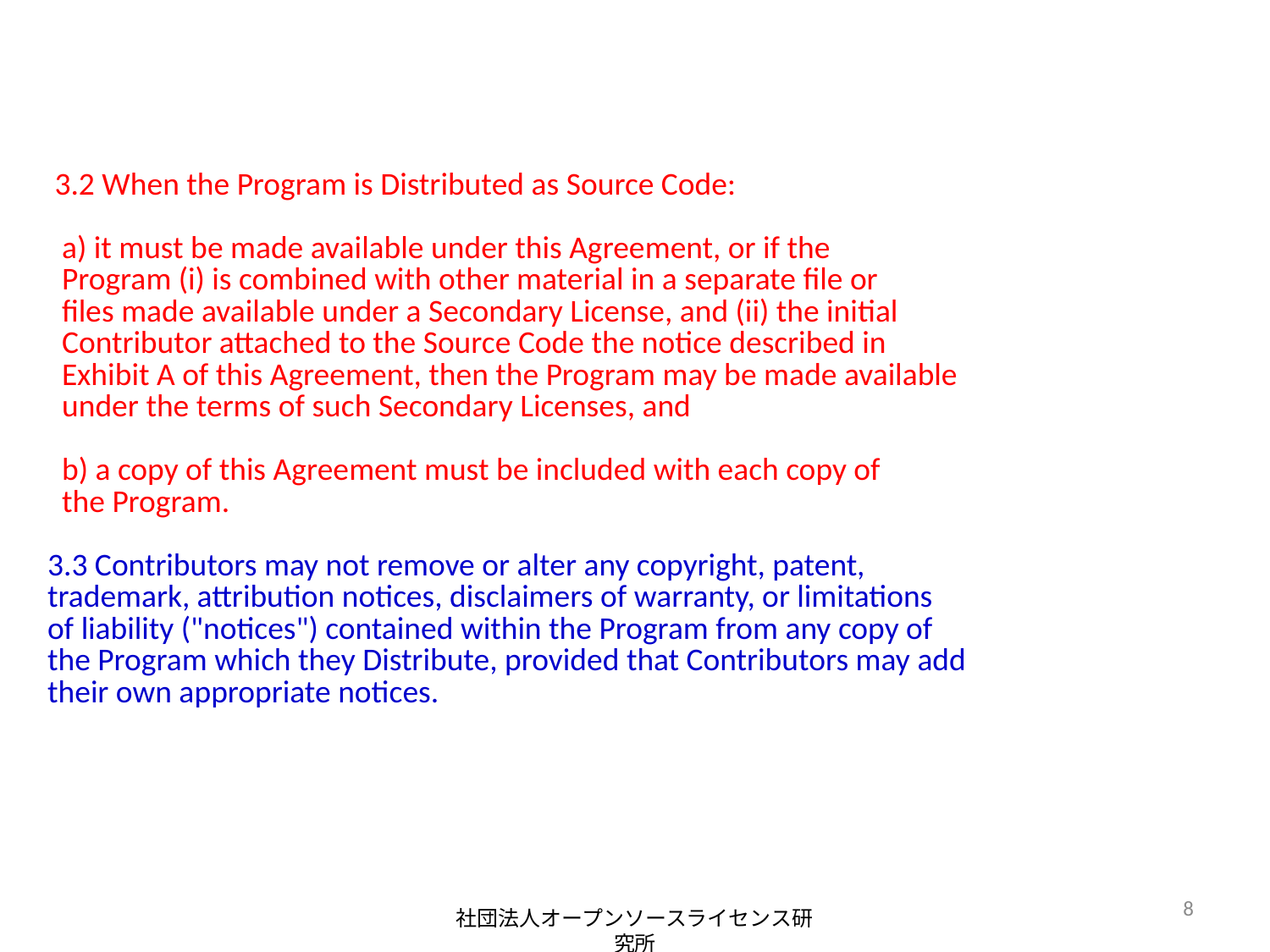

3.2 When the Program is Distributed as Source Code:

  a) it must be made available under this Agreement, or if the
  Program (i) is combined with other material in a separate file or
  files made available under a Secondary License, and (ii) the initial
  Contributor attached to the Source Code the notice described in
  Exhibit A of this Agreement, then the Program may be made available
  under the terms of such Secondary Licenses, and

  b) a copy of this Agreement must be included with each copy of
  the Program.

3.3 Contributors may not remove or alter any copyright, patent,
trademark, attribution notices, disclaimers of warranty, or limitations
of liability ("notices") contained within the Program from any copy of
the Program which they Distribute, provided that Contributors may add
their own appropriate notices.

8
社団法人オープンソースライセンス研究所